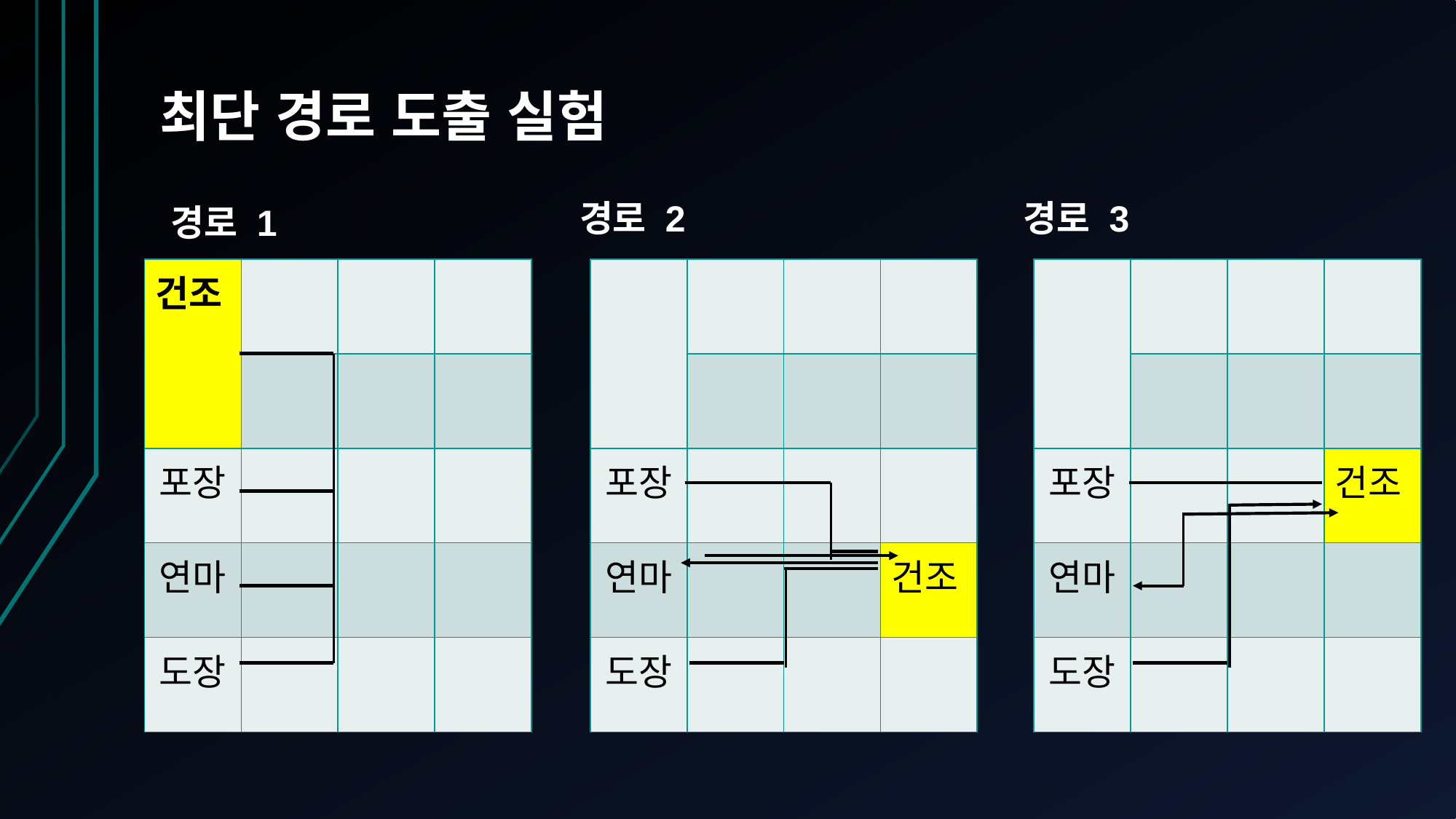

# 최단 경로 도출 실험
경로 2

경로 3

경로 1

| 건조 |  |  |  |
| --- | --- | --- | --- |
|  |  |  |  |
| 포장 |  |  |  |
| 연마 |  |  |  |
| 도장 |  |  |  |
|  |  |  |  |
| --- | --- | --- | --- |
|  |  |  |  |
| 포장 |  |  |  |
| 연마 |  |  | 건조 |
| 도장 |  |  |  |
|  |  |  |  |
| --- | --- | --- | --- |
|  |  |  |  |
| 포장 |  |  | 건조 |
| 연마 |  |  |  |
| 도장 |  |  |  |